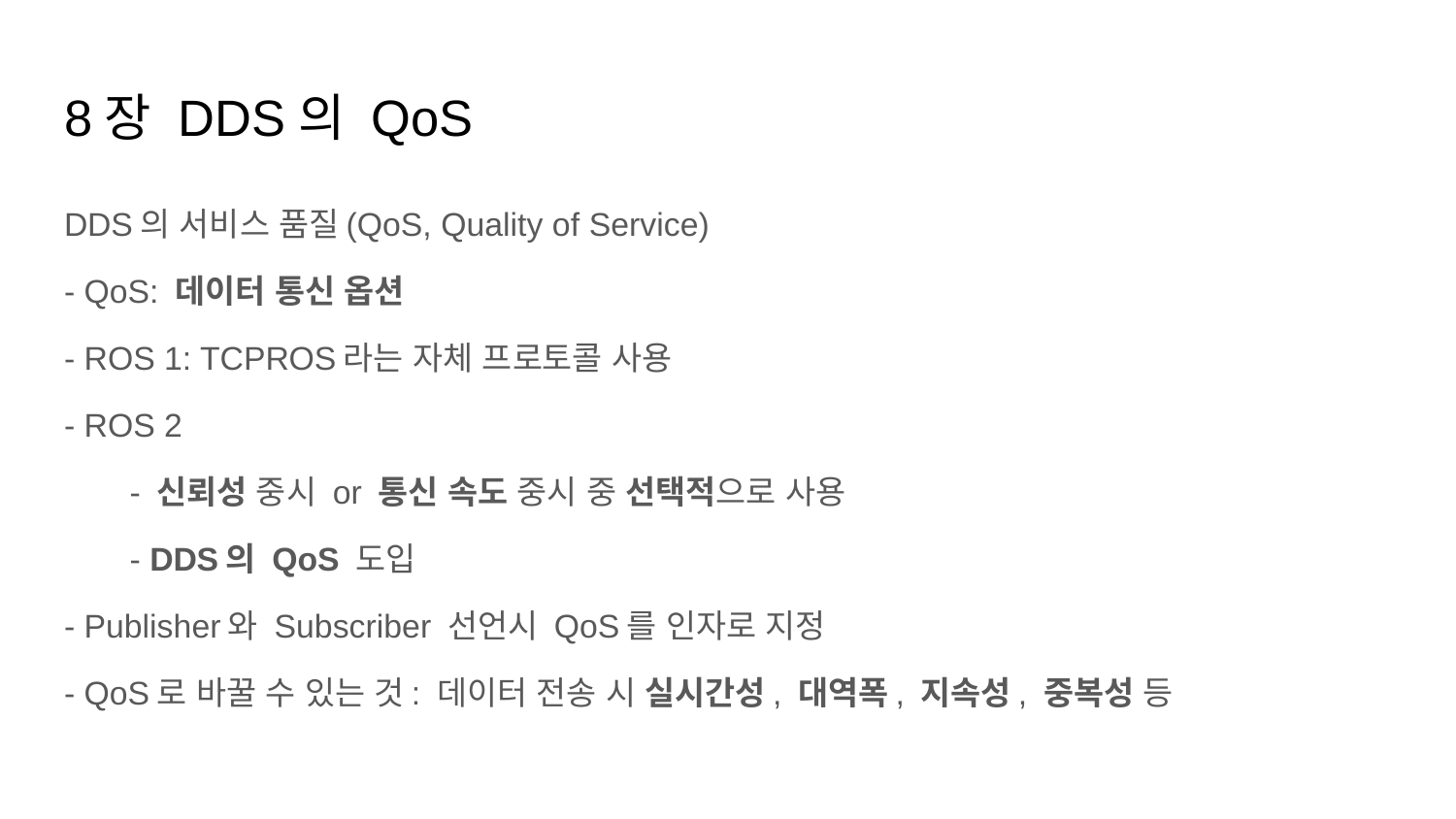

# 8장 DDS의 QoS
DDS의 서비스 품질(QoS, Quality of Service)
- QoS: 데이터 통신 옵션
- ROS 1: TCPROS라는 자체 프로토콜 사용
- ROS 2
- 신뢰성 중시 or 통신 속도 중시 중 선택적으로 사용
- DDS의 QoS 도입
- Publisher와 Subscriber 선언시 QoS를 인자로 지정
- QoS로 바꿀 수 있는 것: 데이터 전송 시 실시간성, 대역폭, 지속성, 중복성 등